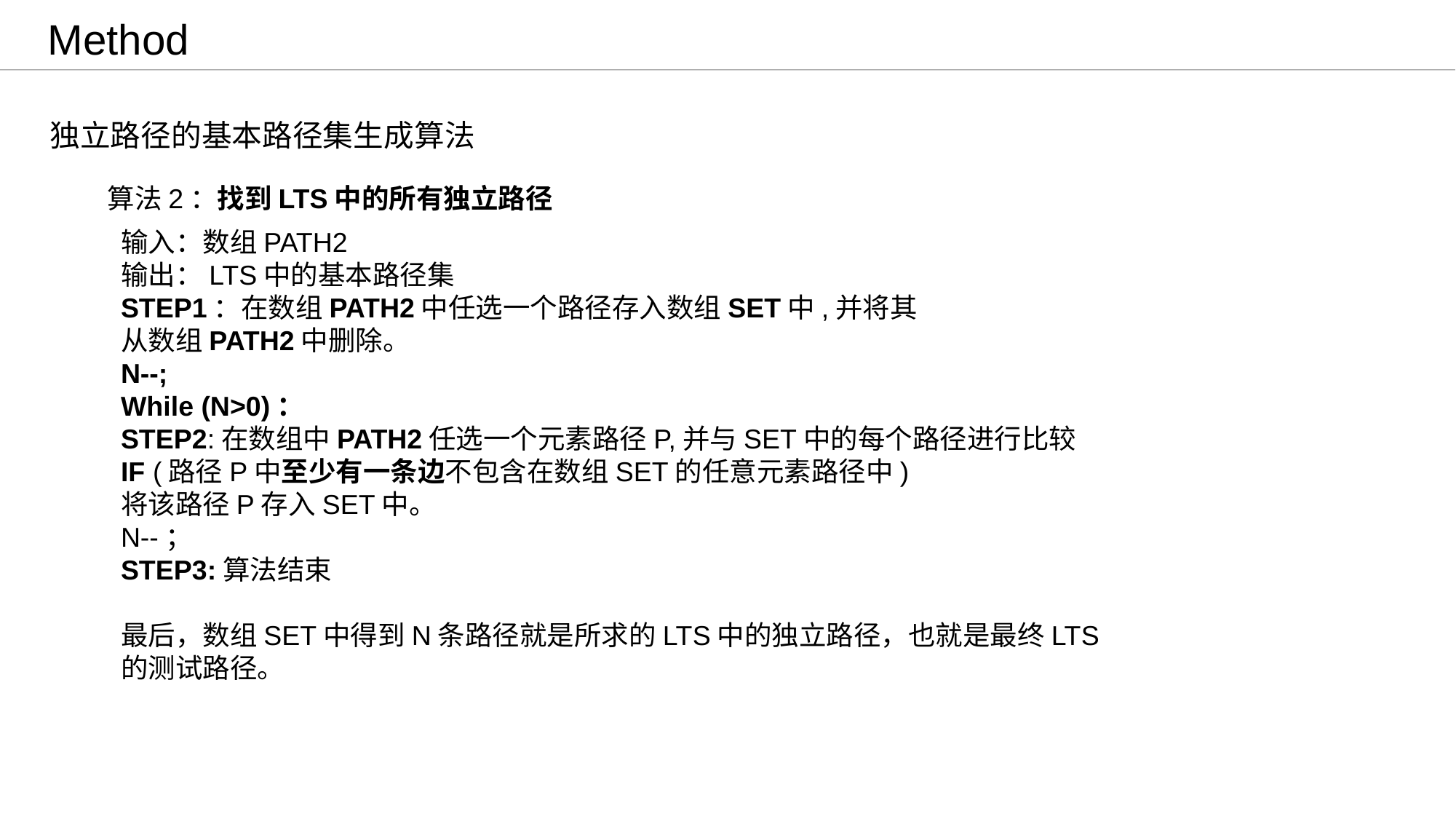

Method

独立路径的基本路径集生成算法

算法2：找到LTS中的所有独立路径
输入：数组PATH2
输出：LTS中的基本路径集
STEP1：在数组PATH2中任选一个路径存入数组SET中,并将其
从数组PATH2中删除。
N--;
While (N>0)：
STEP2:在数组中PATH2任选一个元素路径P,并与SET中的每个路径进行比较
IF (路径P中至少有一条边不包含在数组SET的任意元素路径中)
将该路径P存入SET中。
N--；
STEP3:算法结束

最后，数组SET中得到N条路径就是所求的LTS中的独立路径，也就是最终LTS的测试路径。